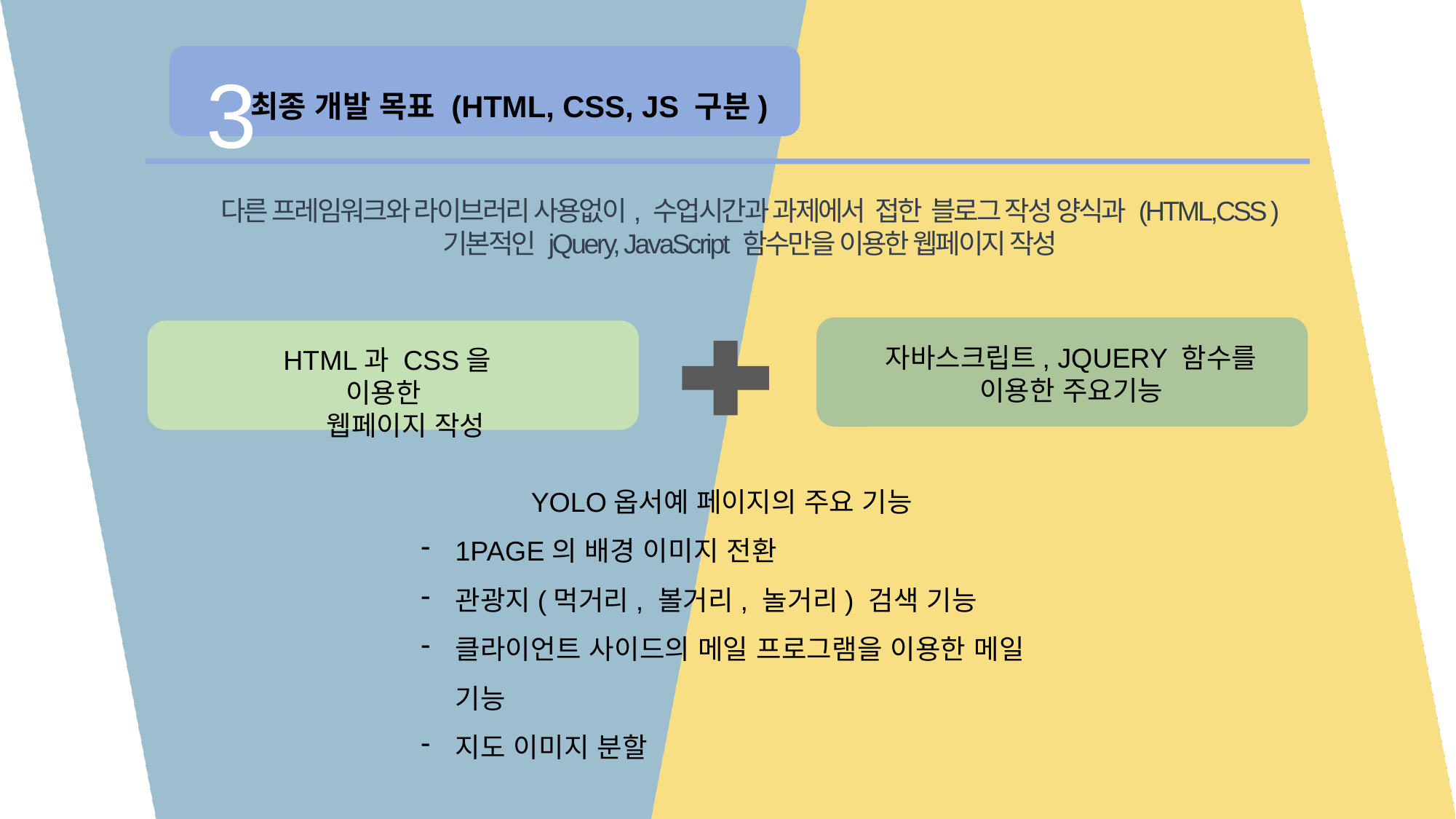

3
팀원 소개 및 역할 분담
 최종 개발 목표 (HTML, CSS, JS 구분)

다른 프레임워크와 라이브러리 사용없이, 수업시간과 과제에서  접한  블로그 작성 양식과 (HTML,CSS )
기본적인 jQuery, JavaScript 함수만을 이용한 웹페이지 작성

자바스크립트, JQUERY 함수를
이용한 주요기능
HTML과 CSS을 이용한
     웹페이지 작성
YOLO옵서예 페이지의 주요 기능
1PAGE의 배경 이미지 전환
관광지(먹거리, 볼거리, 놀거리) 검색 기능
클라이언트 사이드의 메일 프로그램을 이용한 메일 기능
지도 이미지 분할